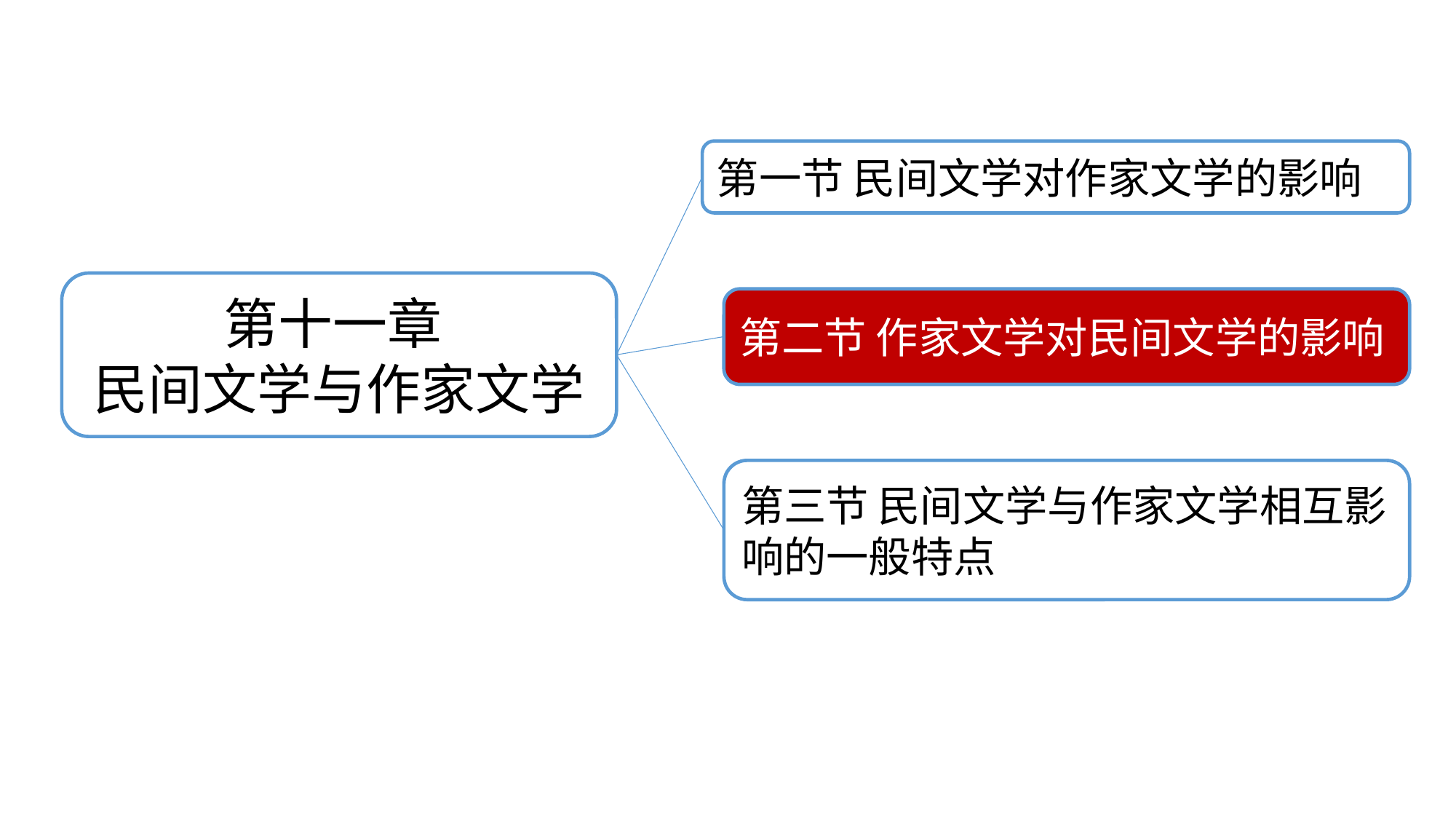

第一节 民间文学对作家文学的影响
第十一章
民间文学与作家文学
第二节 作家文学对民间文学的影响
第三节 民间文学与作家文学相互影响的一般特点